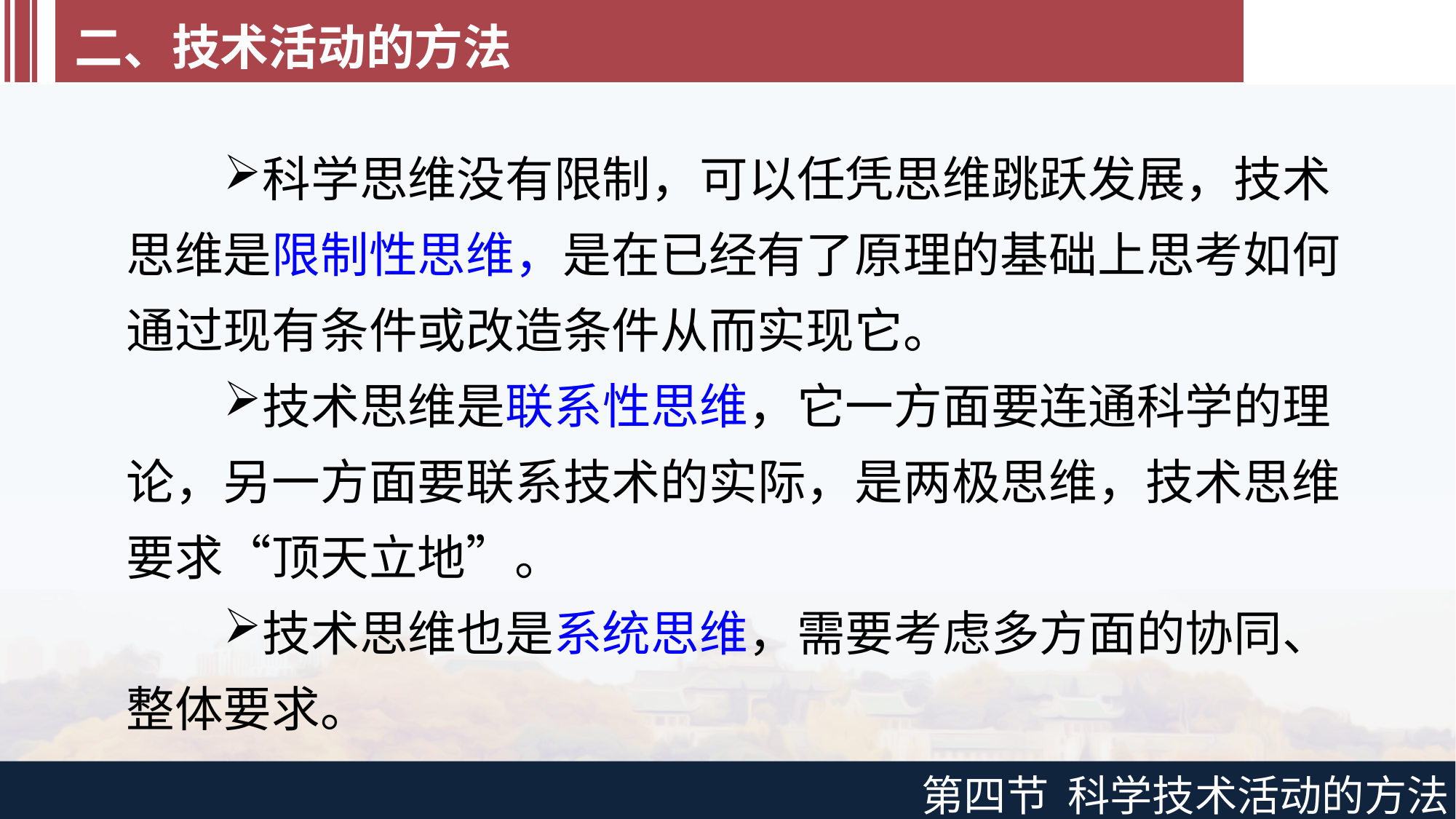

二、技术活动的方法
科学思维没有限制，可以任凭思维跳跃发展，技术思维是限制性思维，是在已经有了原理的基础上思考如何通过现有条件或改造条件从而实现它。
技术思维是联系性思维，它一方面要连通科学的理论，另一方面要联系技术的实际，是两极思维，技术思维要求“顶天立地”。
技术思维也是系统思维，需要考虑多方面的协同、整体要求。

第四节  科学技术活动的方法